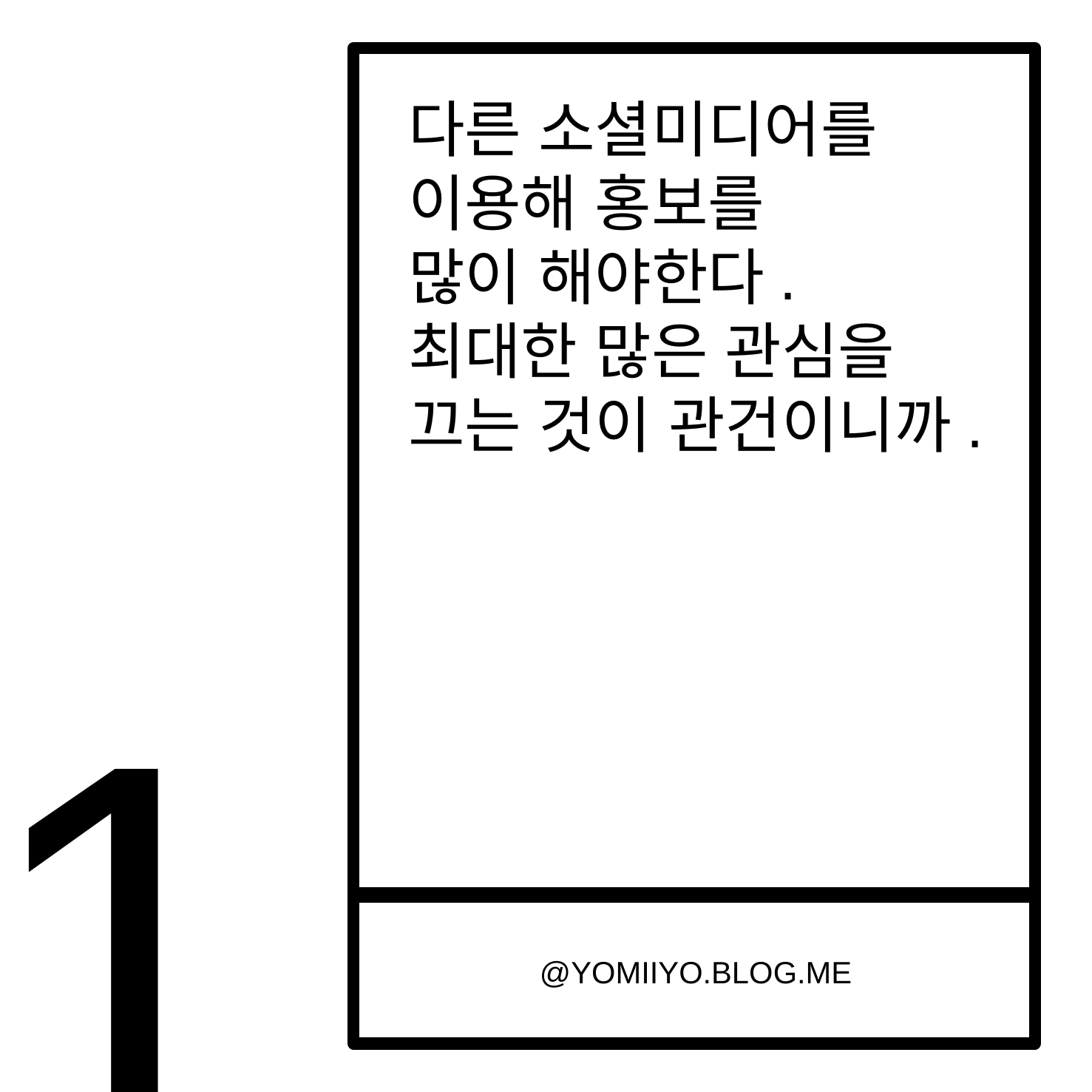

다른 소셜미디어를 이용해 홍보를
많이 해야한다.
최대한 많은 관심을 끄는 것이 관건이니까.
1
@YOMIIYO.BLOG.ME